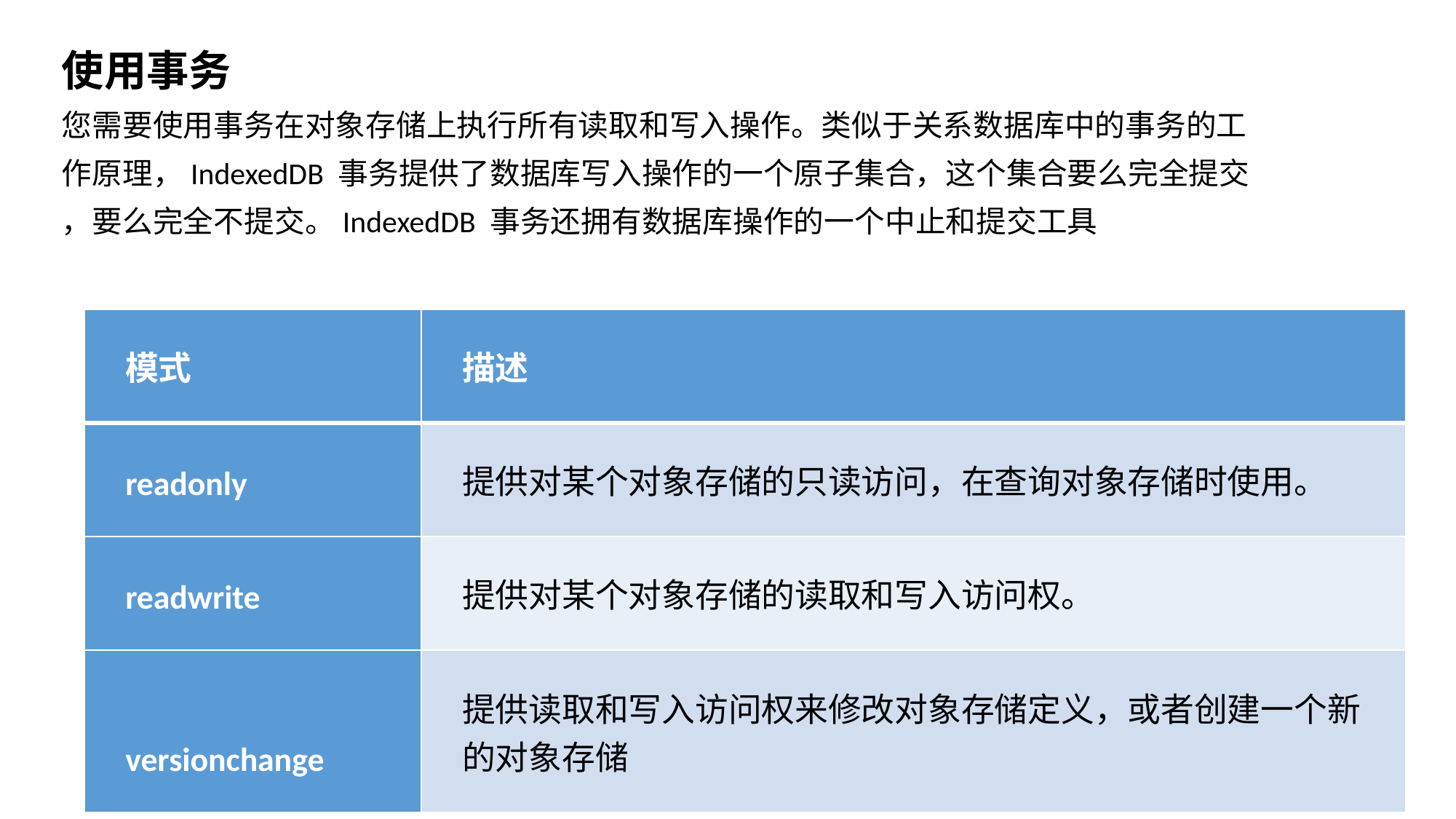

使用事务
您需要使用事务在对象存储上执行所有读取和写入操作。类似于关系数据库中的事务的工
作原理，IndexedDB 事务提供了数据库写入操作的一个原子集合，这个集合要么完全提交
，要么完全不提交。IndexedDB 事务还拥有数据库操作的一个中止和提交工具
| 模式 | 描述 |
| --- | --- |
| readonly | 提供对某个对象存储的只读访问，在查询对象存储时使用。 |
| readwrite | 提供对某个对象存储的读取和写入访问权。 |
| versionchange | 提供读取和写入访问权来修改对象存储定义，或者创建一个新的对象存储 |